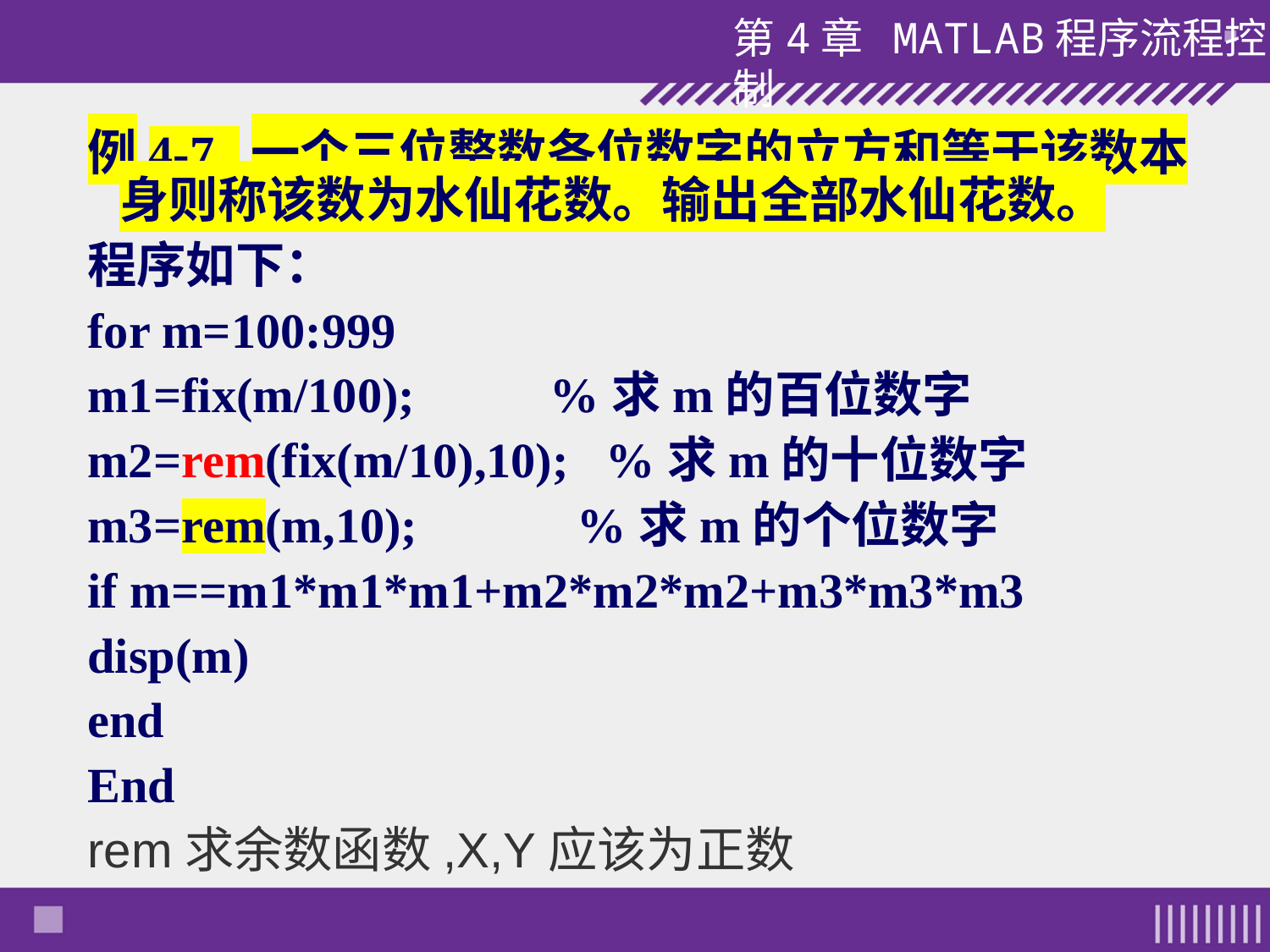

例4-7  一个三位整数各位数字的立方和等于该数本身则称该数为水仙花数。输出全部水仙花数。
程序如下：
for m=100:999
m1=fix(m/100);           %求m的百位数字
m2=rem(fix(m/10),10);   %求m的十位数字
m3=rem(m,10);             %求m的个位数字
if m==m1*m1*m1+m2*m2*m2+m3*m3*m3
disp(m)
end
End
rem求余数函数,X,Y应该为正数